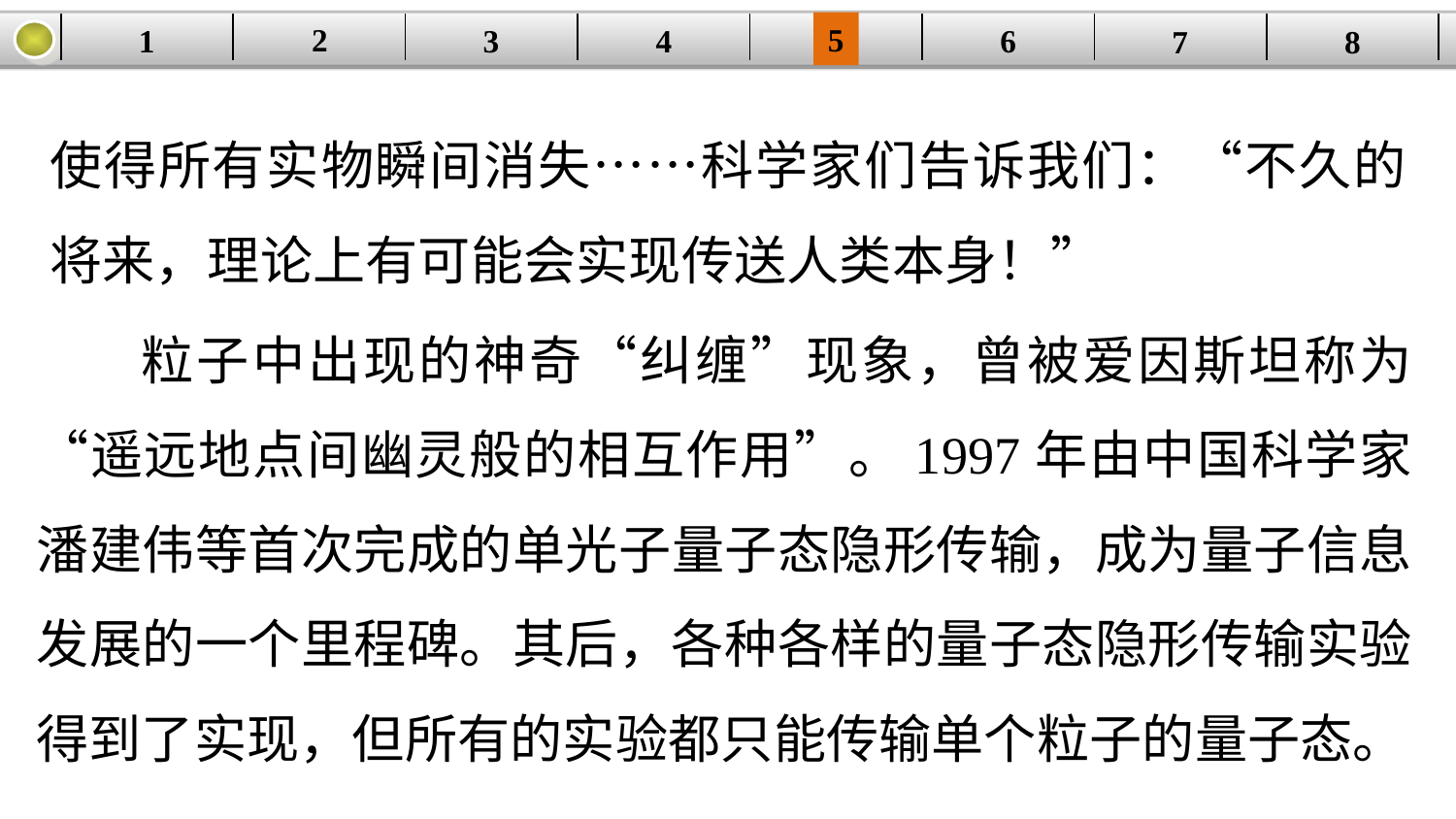

5
2
1
4
6
|  |  |  |  |  |  |  |  |
| --- | --- | --- | --- | --- | --- | --- | --- |
3
8
7

使得所有实物瞬间消失……科学家们告诉我们：“不久的将来，理论上有可能会实现传送人类本身！”
粒子中出现的神奇“纠缠”现象，曾被爱因斯坦称为“遥远地点间幽灵般的相互作用”。1997年由中国科学家潘建伟等首次完成的单光子量子态隐形传输，成为量子信息发展的一个里程碑。其后，各种各样的量子态隐形传输实验得到了实现，但所有的实验都只能传输单个粒子的量子态。